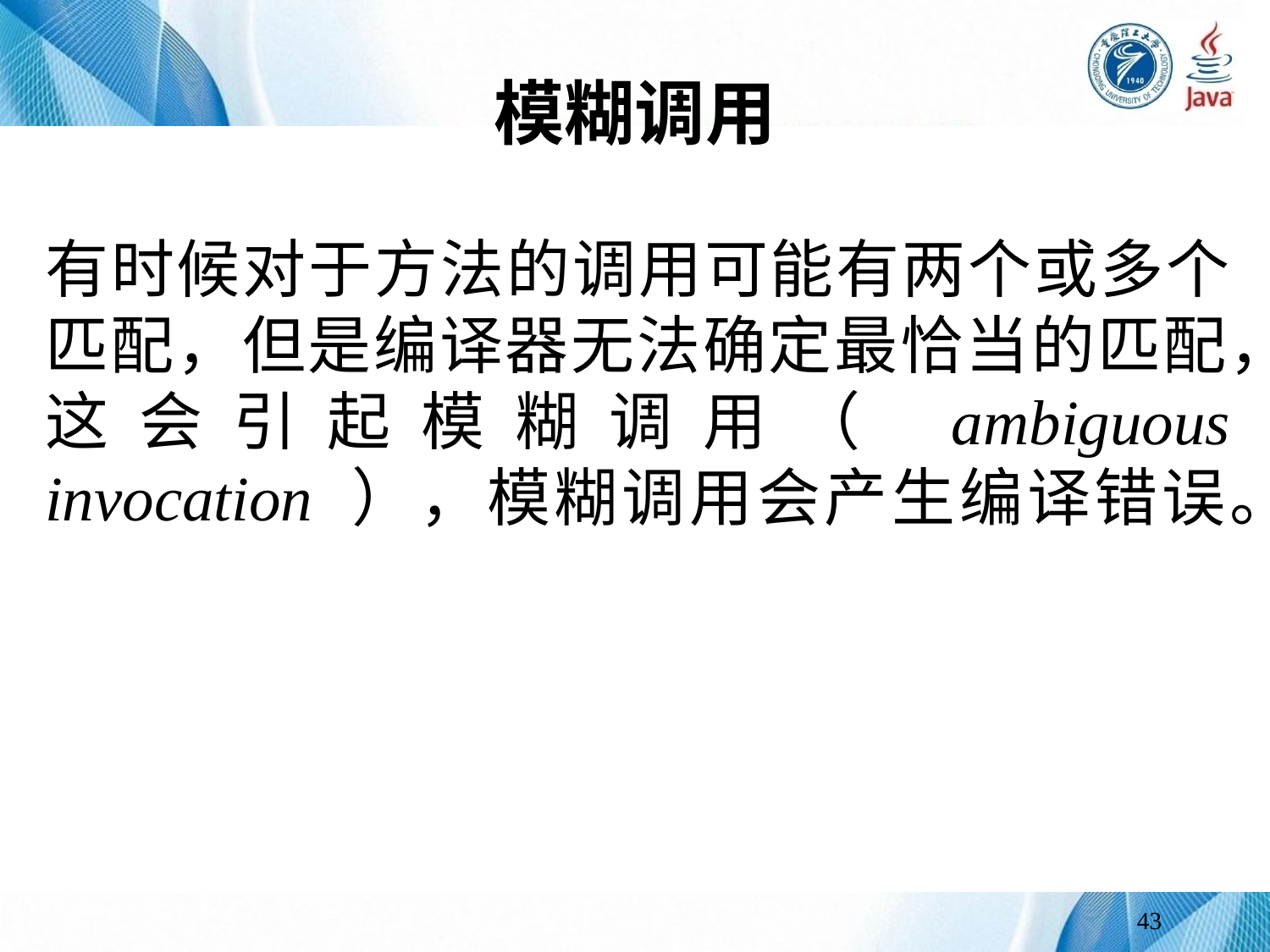

# 模糊调用
有时候对于方法的调用可能有两个或多个匹配，但是编译器无法确定最恰当的匹配，这会引起模糊调用（ ambiguous invocation ），模糊调用会产生编译错误。
43